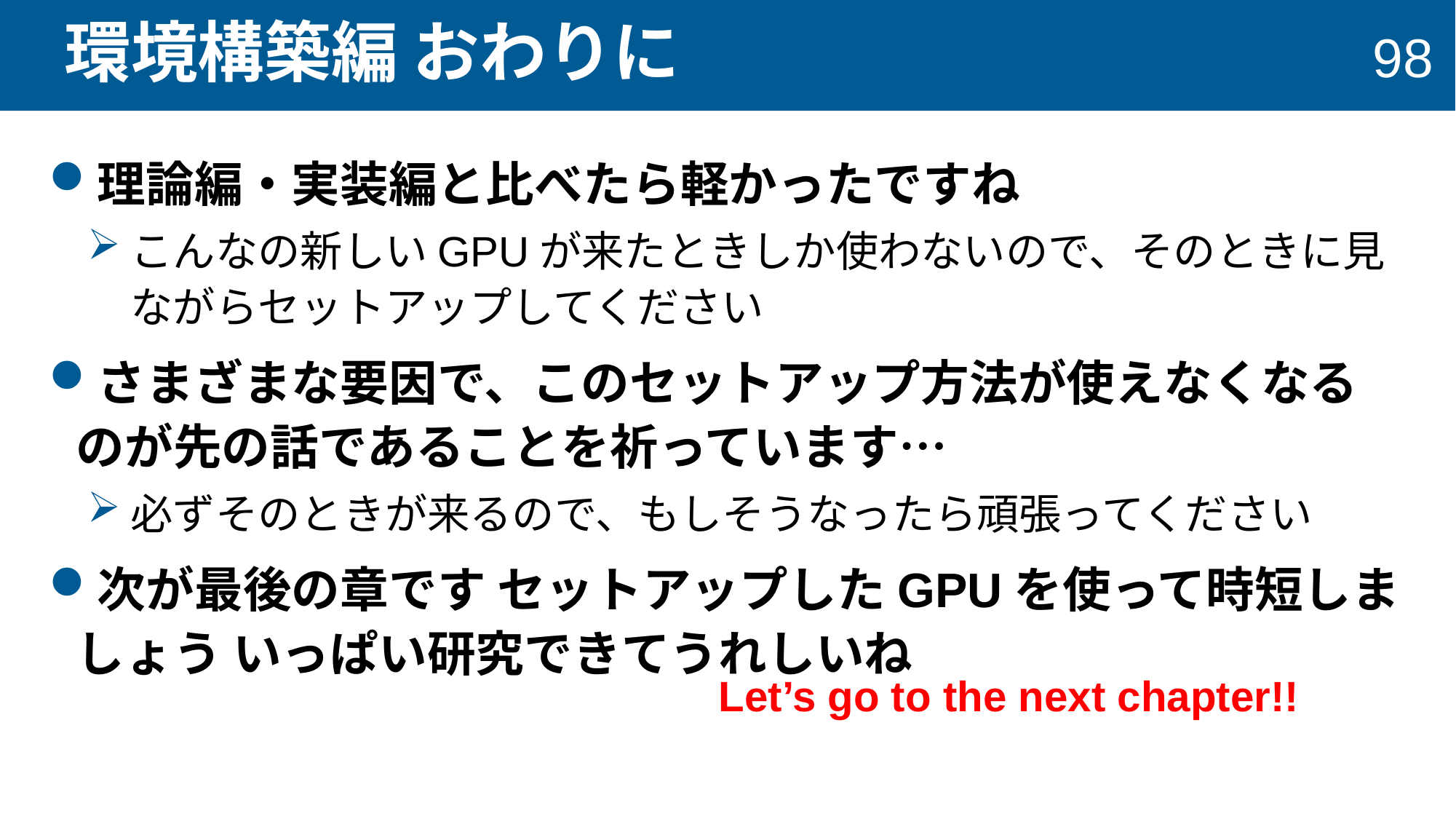

# 環境構築編 おわりに
98
理論編・実装編と比べたら軽かったですね
こんなの新しいGPUが来たときしか使わないので、そのときに見ながらセットアップしてください
さまざまな要因で、このセットアップ方法が使えなくなるのが先の話であることを祈っています…
必ずそのときが来るので、もしそうなったら頑張ってください
次が最後の章です セットアップしたGPUを使って時短しましょう いっぱい研究できてうれしいね

Let’s go to the next chapter!!